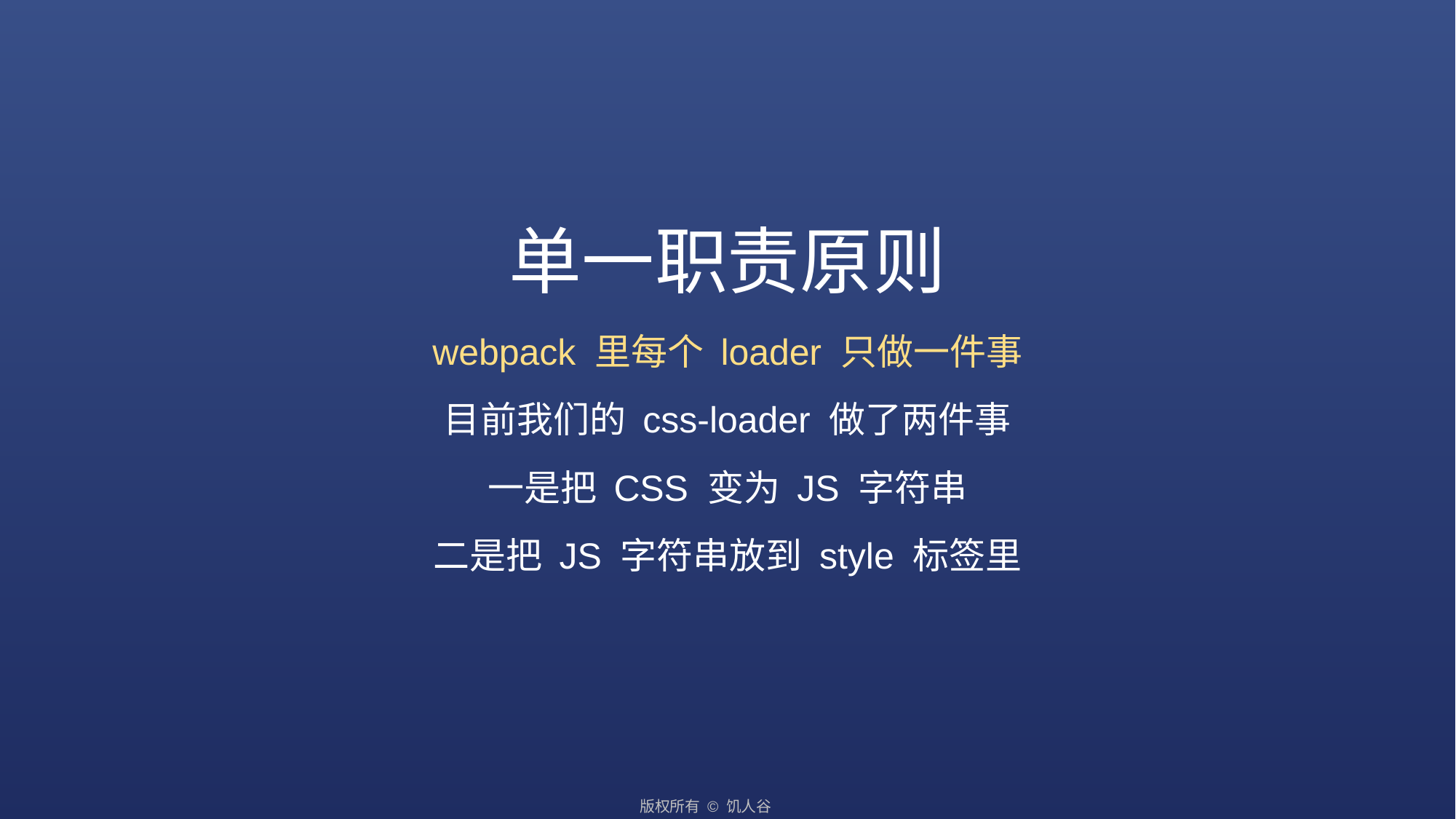

# 单一职责原则
webpack 里每个 loader 只做一件事
目前我们的 css-loader 做了两件事
一是把 CSS 变为 JS 字符串
二是把 JS 字符串放到 style 标签里